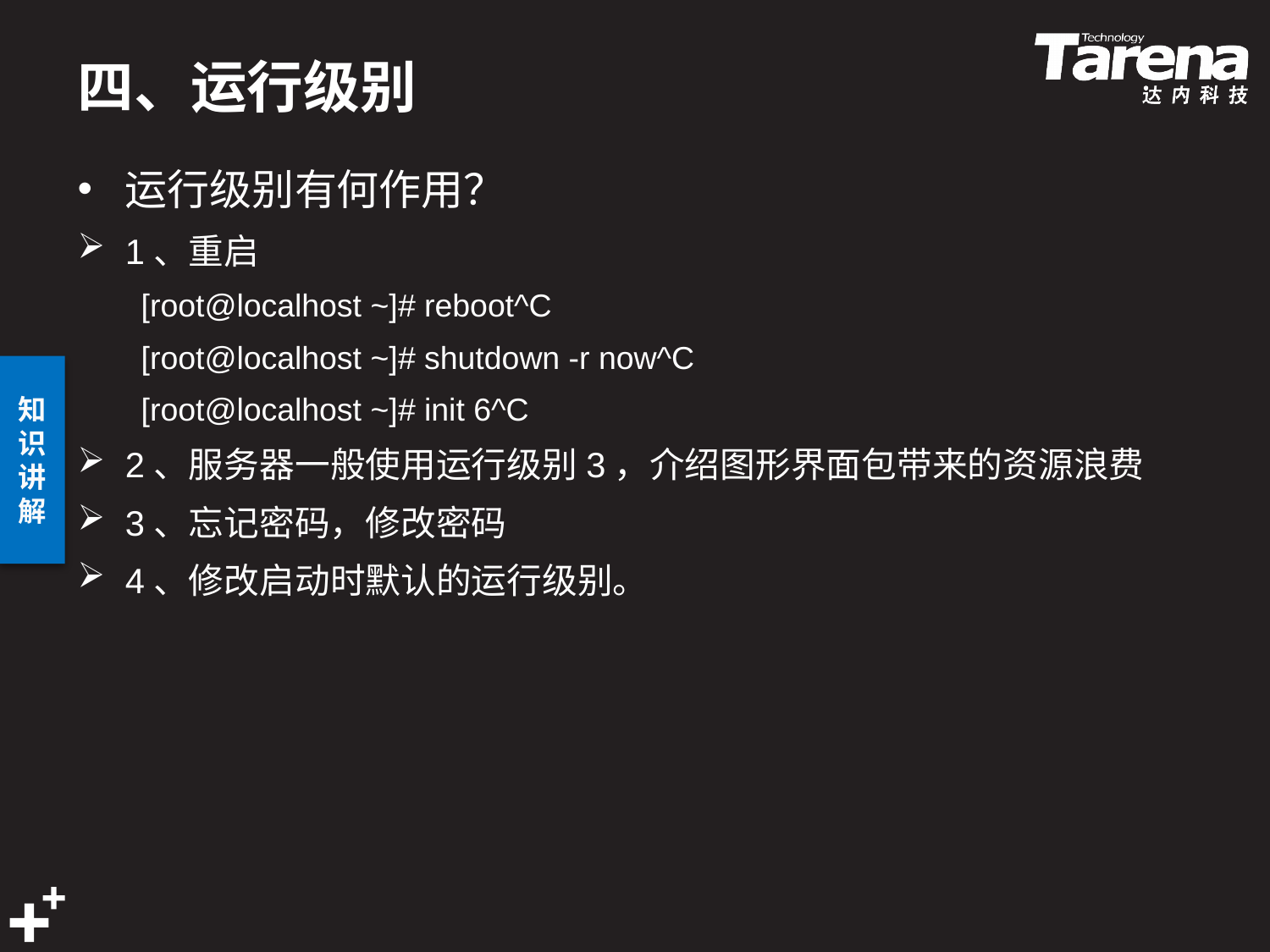

# 四、运行级别
运行级别有何作用？
1、重启
[root@localhost ~]# reboot^C
[root@localhost ~]# shutdown -r now^C
[root@localhost ~]# init 6^C
2、服务器一般使用运行级别3，介绍图形界面包带来的资源浪费
3、忘记密码，修改密码
4、修改启动时默认的运行级别。